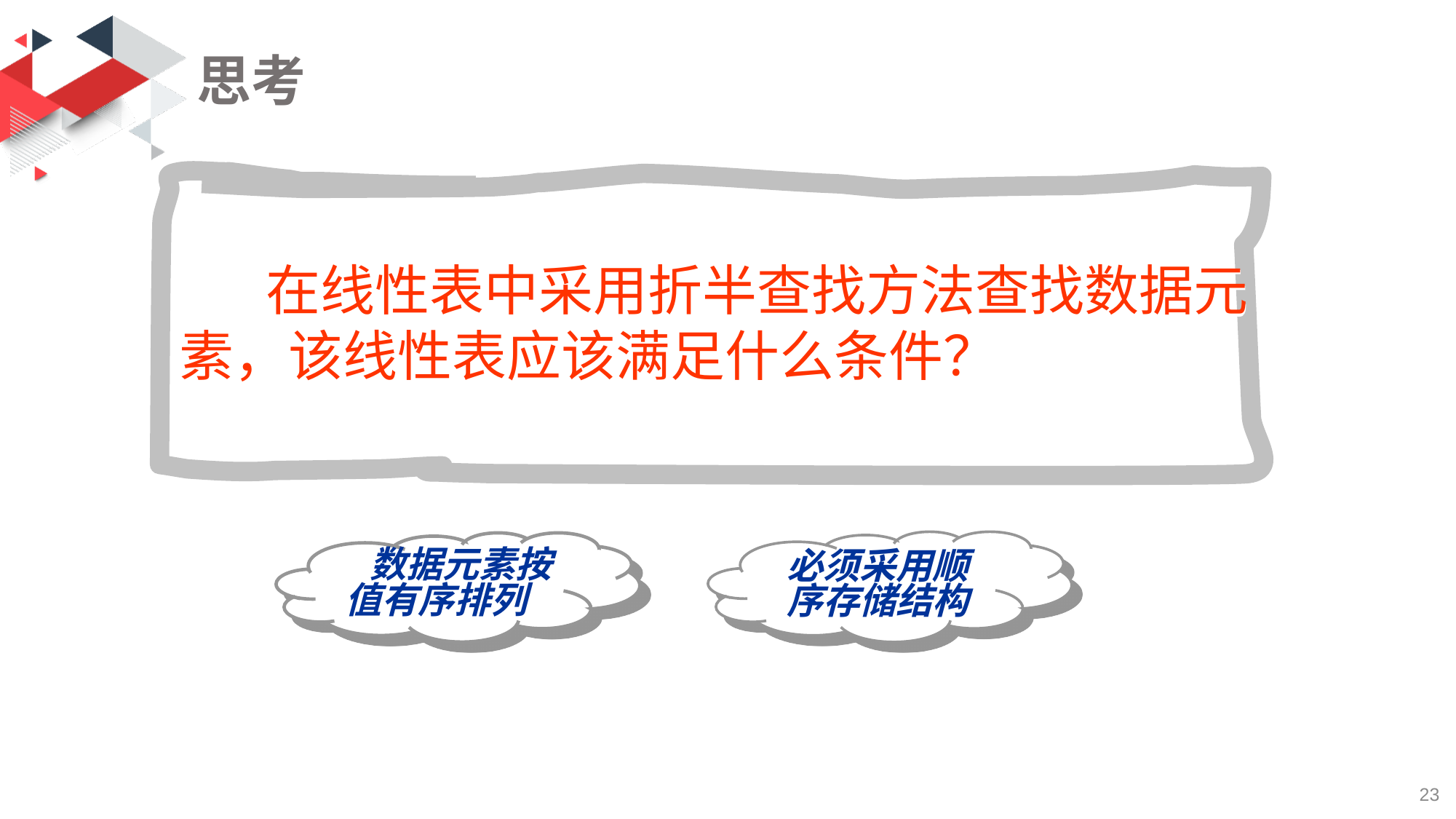

# 思考

      在线性表中采用折半查找方法查找数据元素，该线性表应该满足什么条件？

必须采用顺
序存储结构

  数据元素按
值有序排列
23